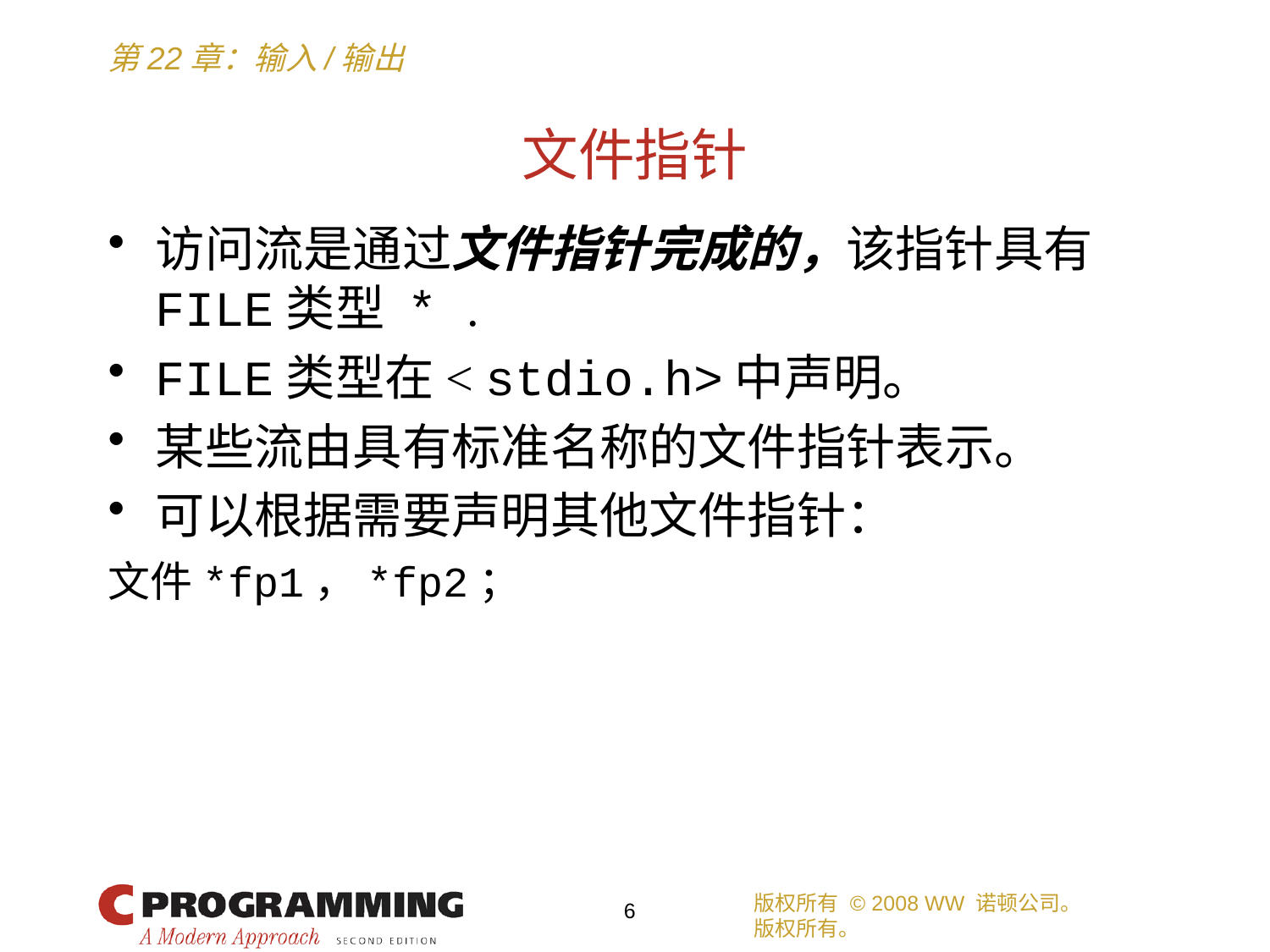

# 文件指针
访问流是通过文件指针完成的，该指针具有FILE类型 * .
FILE类型在< stdio.h>中声明。
某些流由具有标准名称的文件指针表示。
可以根据需要声明其他文件指针：
文件*fp1，*fp2；

版权所有 © 2008 WW 诺顿公司。
版权所有。
6